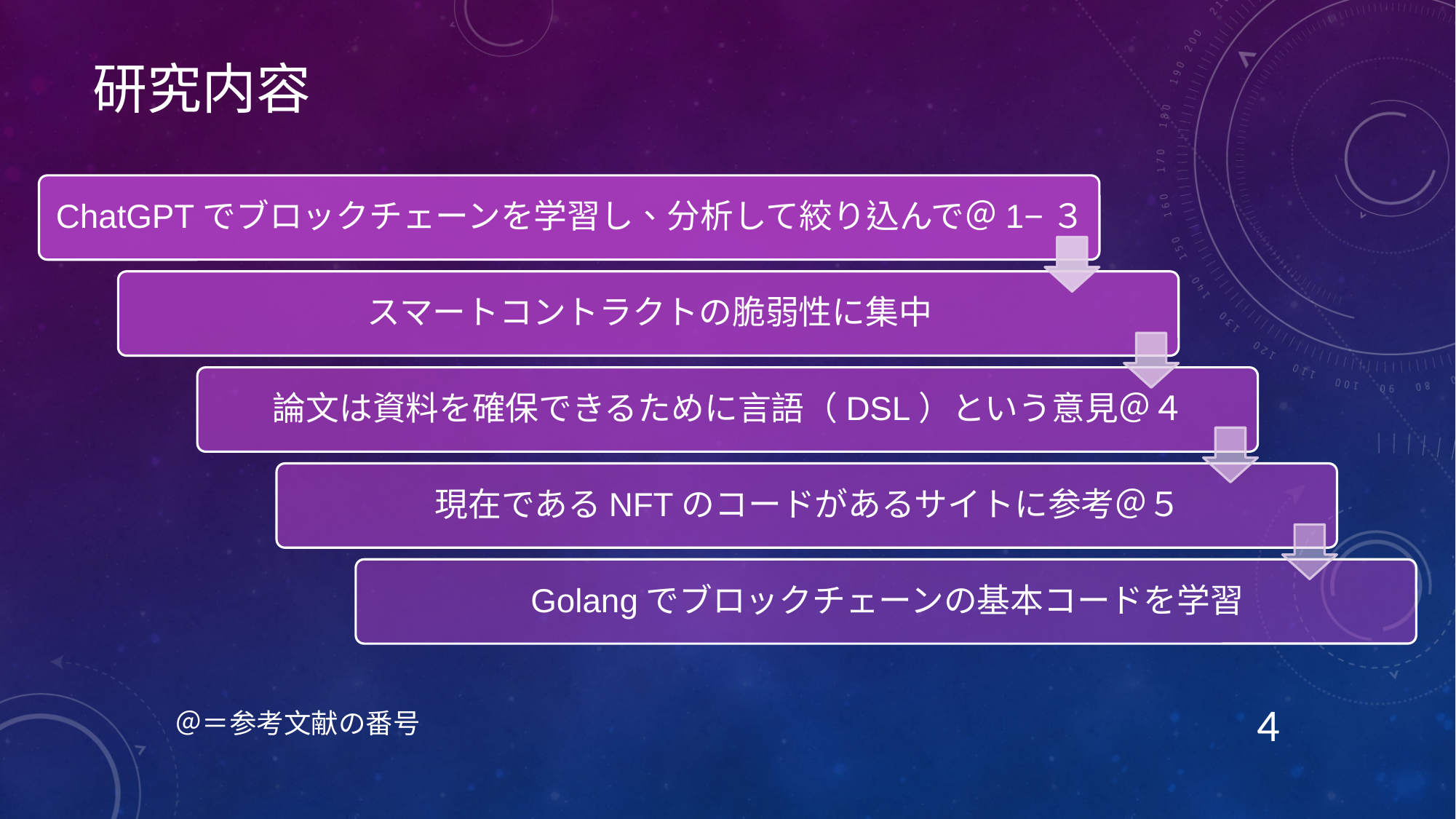

# 研究内容
ChatGPTでブロックチェーンを学習し、分析して絞り込んで＠1−３
スマートコントラクトの脆弱性に集中
論文は資料を確保できるために言語（DSL）という意見＠４
現在であるNFTのコードがあるサイトに参考＠５
Golangでブロックチェーンの基本コードを学習

＠＝参考文献の番号
4